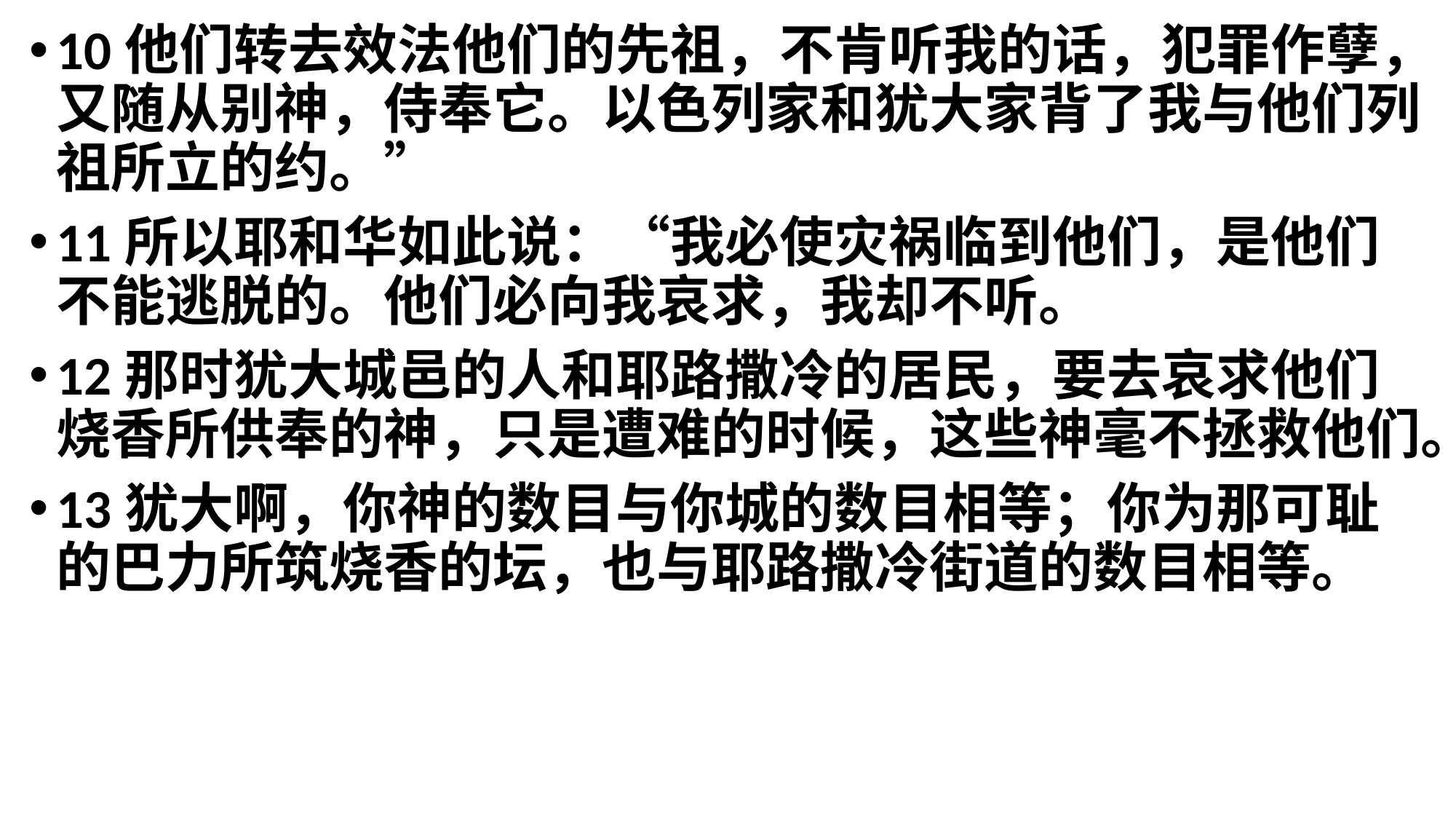

10他们转去效法他们的先祖，不肯听我的话，犯罪作孽，又随从别神，侍奉它。以色列家和犹大家背了我与他们列祖所立的约。”
11所以耶和华如此说：“我必使灾祸临到他们，是他们不能逃脱的。他们必向我哀求，我却不听。
12那时犹大城邑的人和耶路撒冷的居民，要去哀求他们烧香所供奉的神，只是遭难的时候，这些神毫不拯救他们。
13犹大啊，你神的数目与你城的数目相等；你为那可耻的巴力所筑烧香的坛，也与耶路撒冷街道的数目相等。